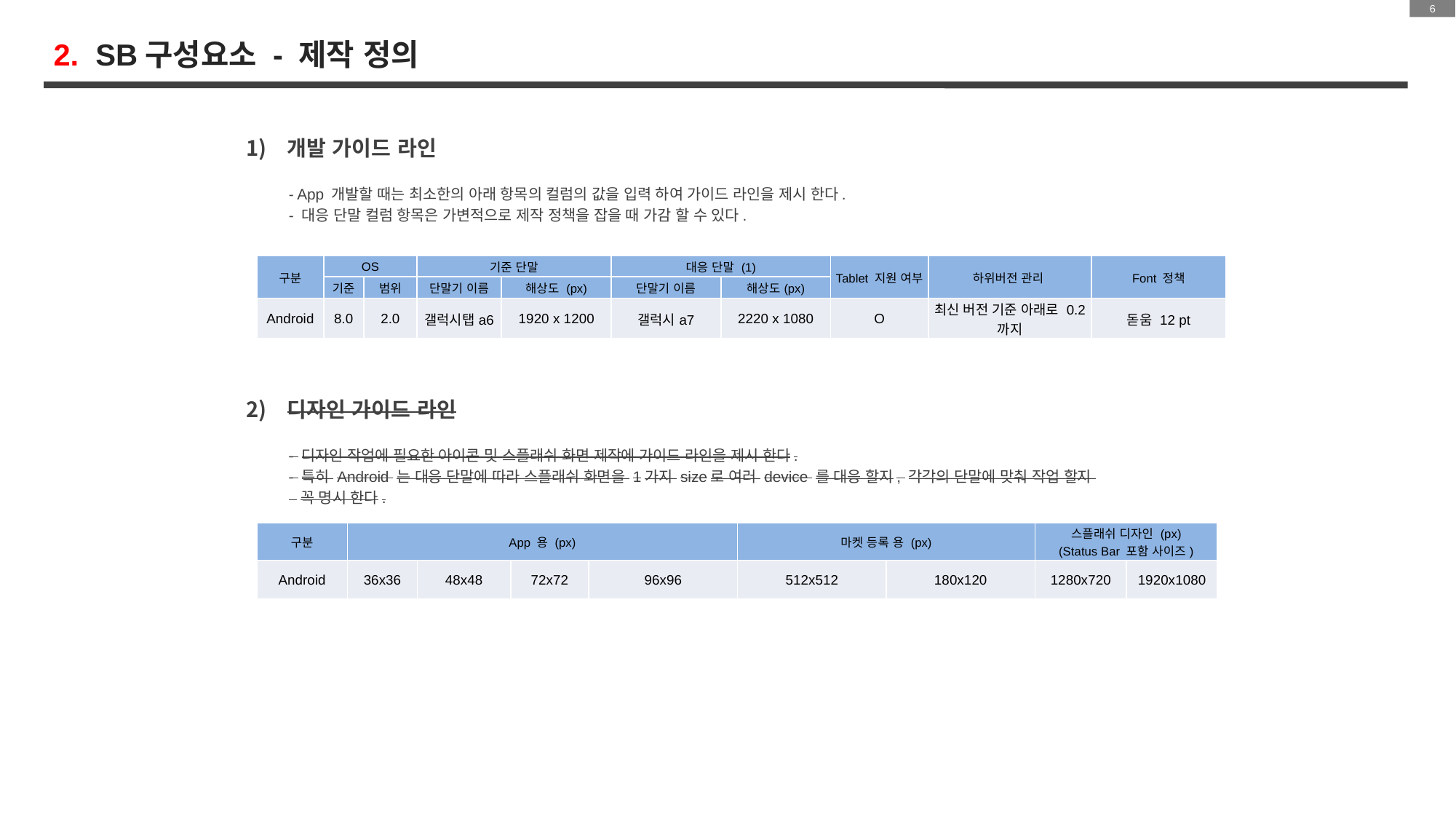

2.  SB구성요소 - 제작 정의
개발 가이드 라인

- App 개발할 때는 최소한의 아래 항목의 컬럼의 값을 입력 하여 가이드 라인을 제시 한다.
- 대응 단말 컬럼 항목은 가변적으로 제작 정책을 잡을 때 가감 할 수 있다.
| 구분 | OS |  | 기준 단말 |  | 대응 단말 (1) |  | Tablet 지원 여부 | 하위버전 관리 | Font 정책 |
| --- | --- | --- | --- | --- | --- | --- | --- | --- | --- |
|  | 기준 | 범위 | 단말기 이름 | 해상도 (px) | 단말기 이름 | 해상도(px) |  |  |  |
| Android | 8.0 | 2.0 | 갤럭시탭a6 | 1920 x 1200 | 갤럭시a7 | 2220 x 1080 | O | 최신 버전 기준 아래로 0.2 까지 | 돋움 12 pt |
디자인 가이드 라인

- 디자인 작업에 필요한 아이콘 및 스플래쉬 화면 제작에 가이드 라인을 제시 한다.
- 특히 Android 는 대응 단말에 따라 스플래쉬 화면을 1가지 size로 여러 device 를 대응 할지, 각각의 단말에 맞춰 작업 할지
  꼭 명시 한다.
| 구분 | App 용 (px) |  |  |  | 마켓 등록 용 (px) |  | 스플래쉬 디자인 (px) (Status Bar 포함 사이즈) |  |
| --- | --- | --- | --- | --- | --- | --- | --- | --- |
| Android | 36x36 | 48x48 | 72x72 | 96x96 | 512x512 | 180x120 | 1280x720 | 1920x1080 |